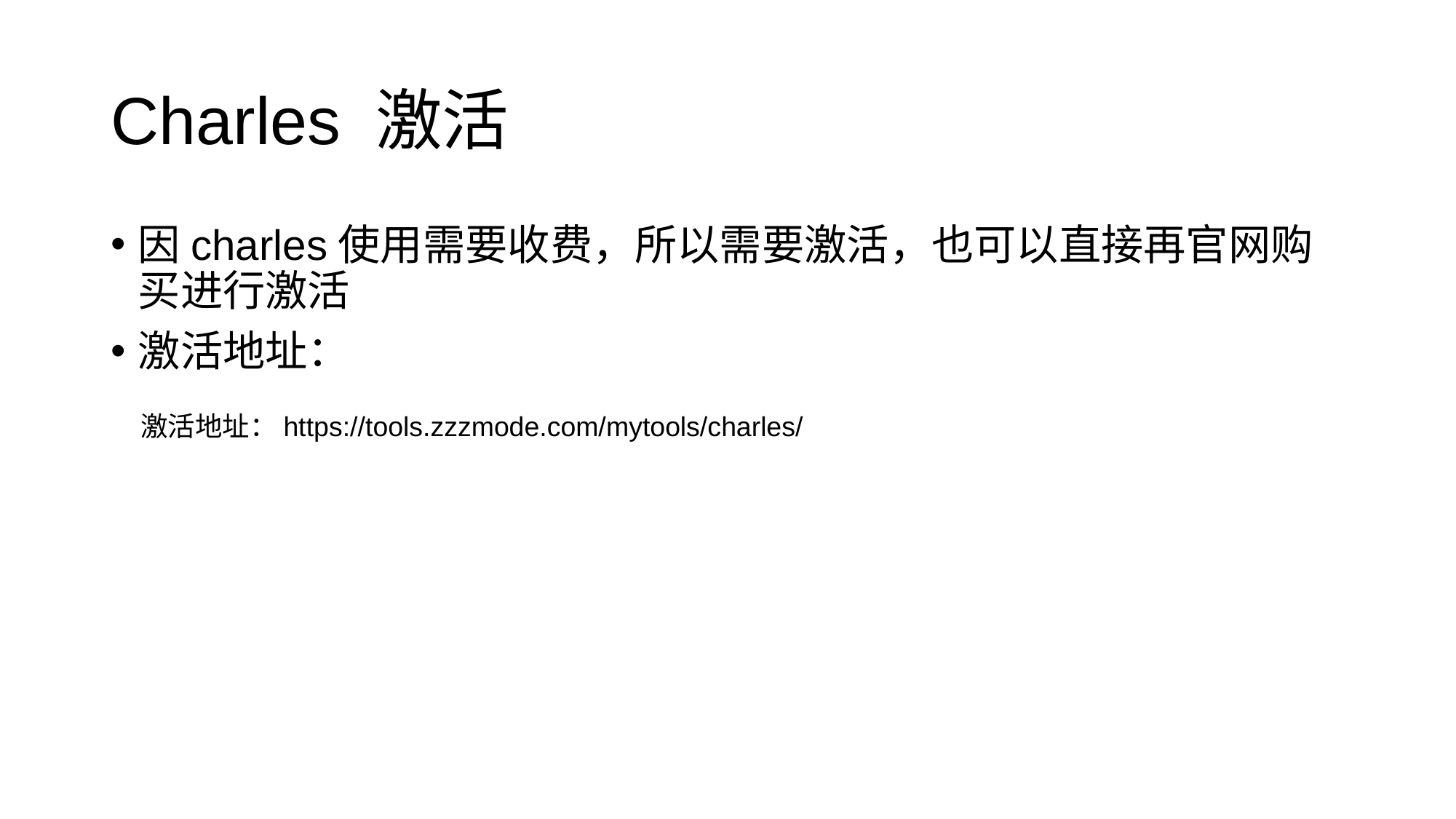

# Charles 激活
因charles使用需要收费，所以需要激活，也可以直接再官网购买进行激活
激活地址：
激活地址：https://tools.zzzmode.com/mytools/charles/